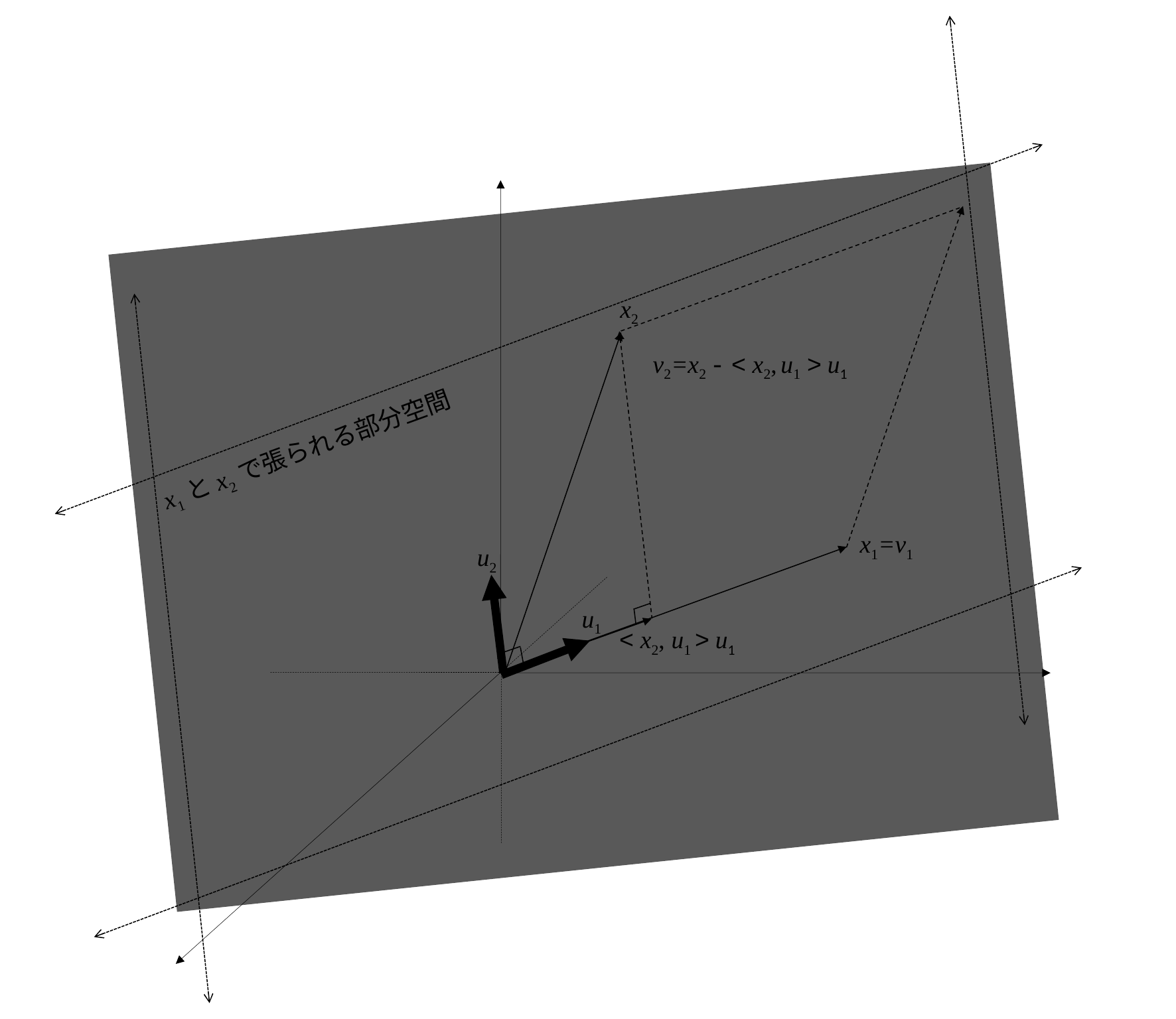

x2

v2=x2 - < x2, u1 > u1
x1とx2で張られる部分空間
x1=v1
u2

u1

< x2, u1 > u1